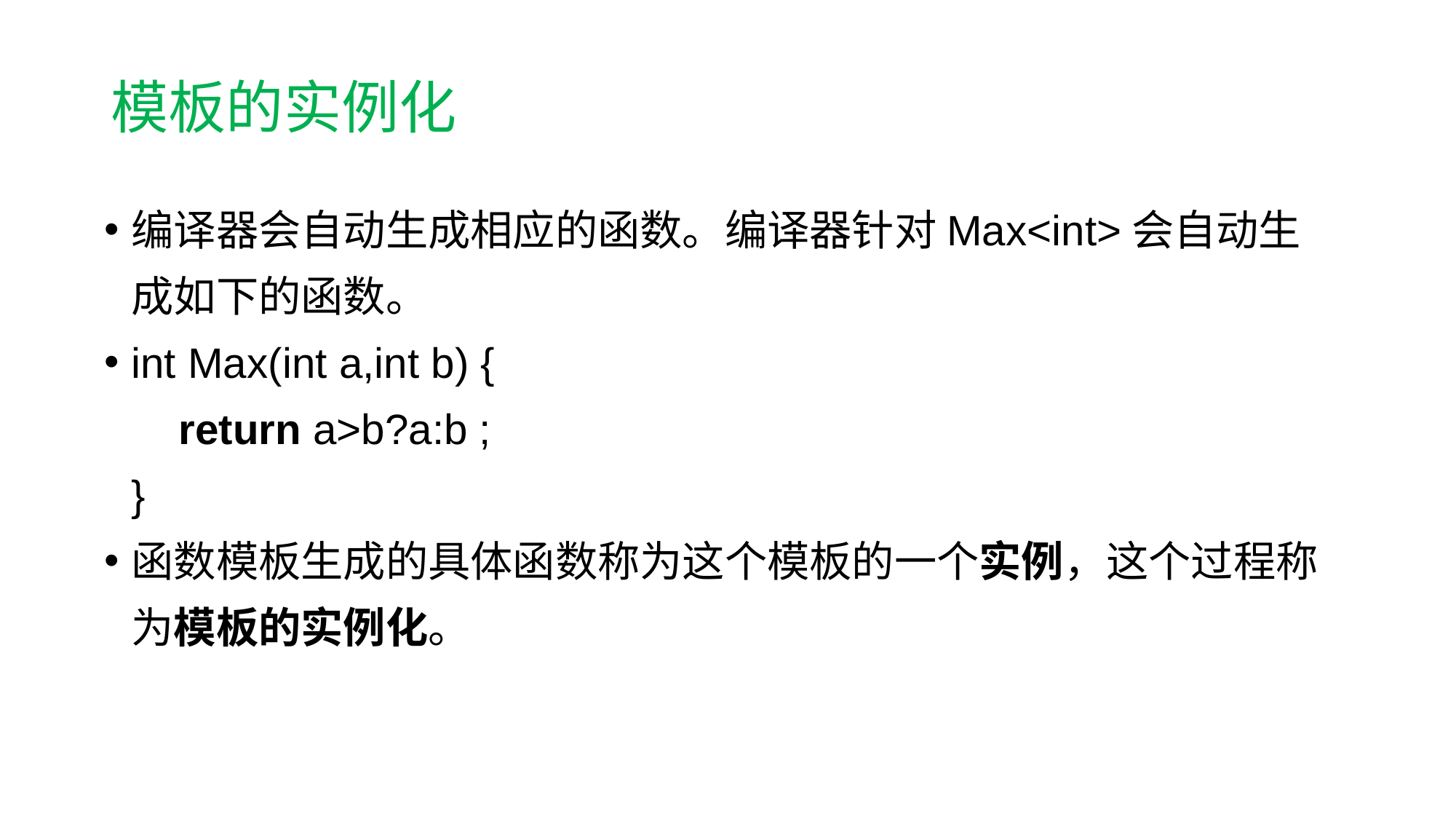

# 模板的实例化
编译器会自动生成相应的函数。编译器针对Max<int>会自动生成如下的函数。
int Max(int a,int b) {
    return a>b?a:b ;
}
函数模板生成的具体函数称为这个模板的一个实例，这个过程称为模板的实例化。